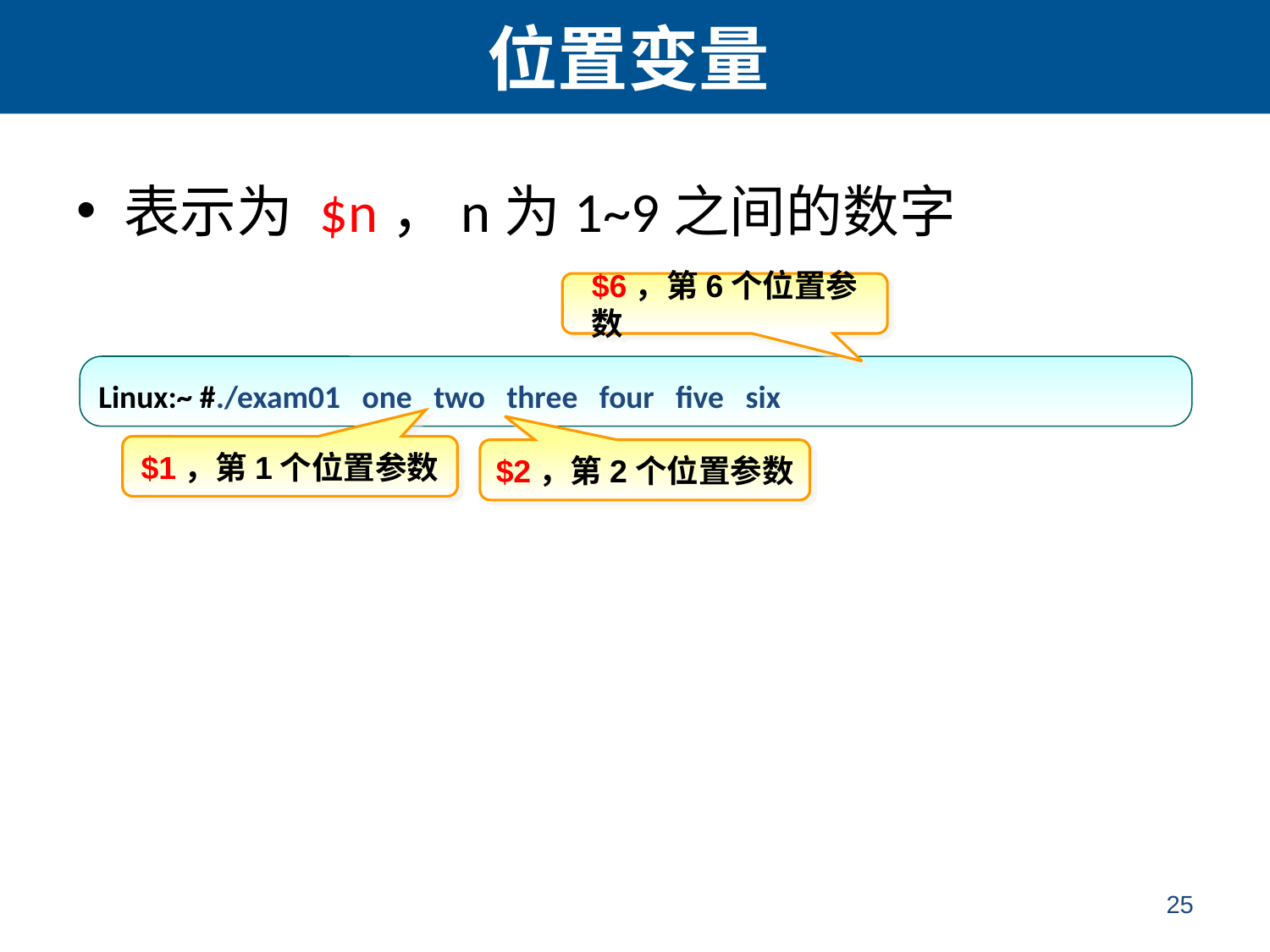

# 位置变量
表示为 $n，n为1~9之间的数字
$6，第6个位置参数
Linux:~ #./exam01   one   two   three   four   five   six
$1，第1个位置参数
$2，第2个位置参数
25